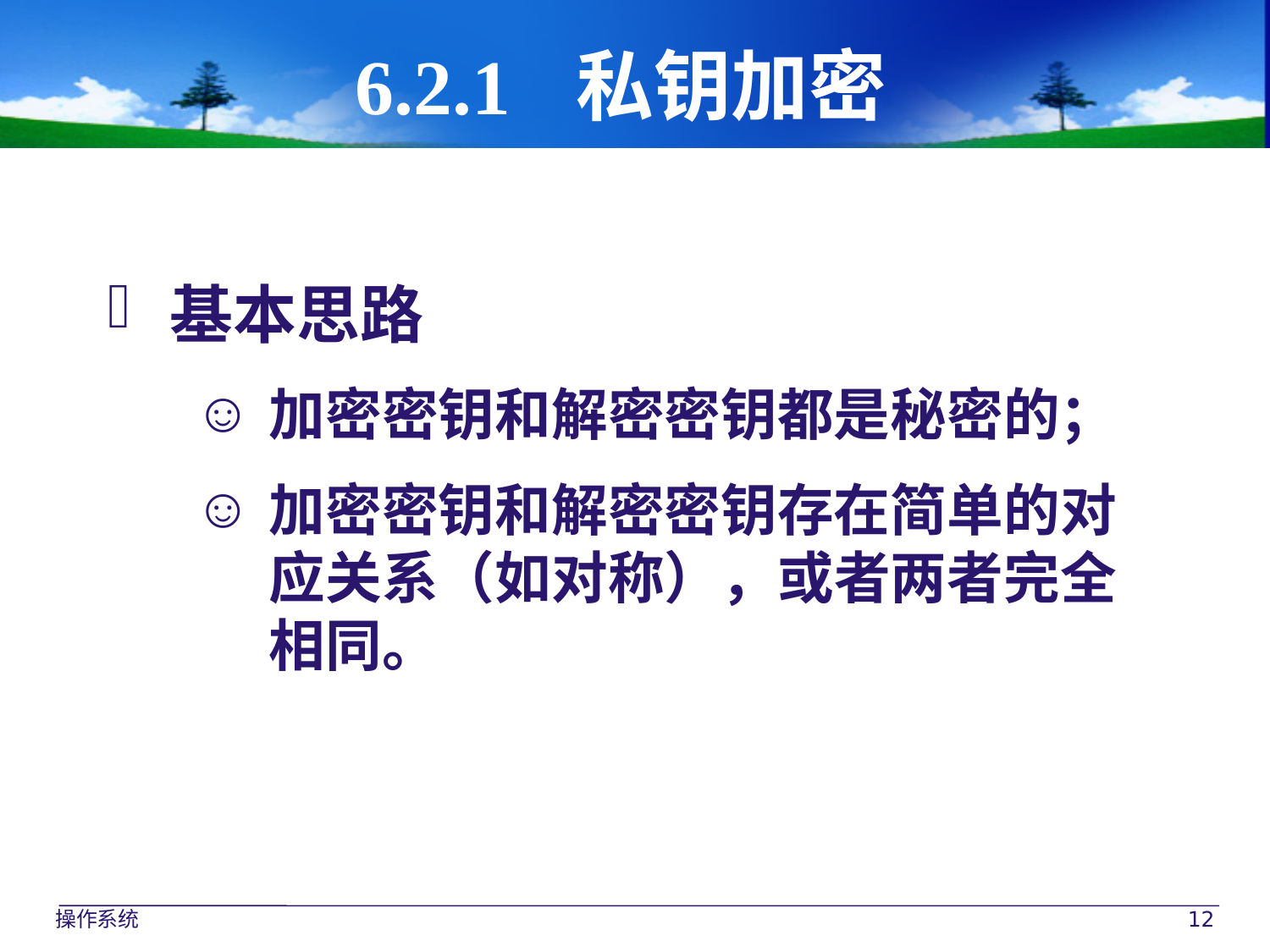

# 6.2.1 私钥加密
基本思路
加密密钥和解密密钥都是秘密的；
加密密钥和解密密钥存在简单的对应关系（如对称），或者两者完全相同。
操作系统
12